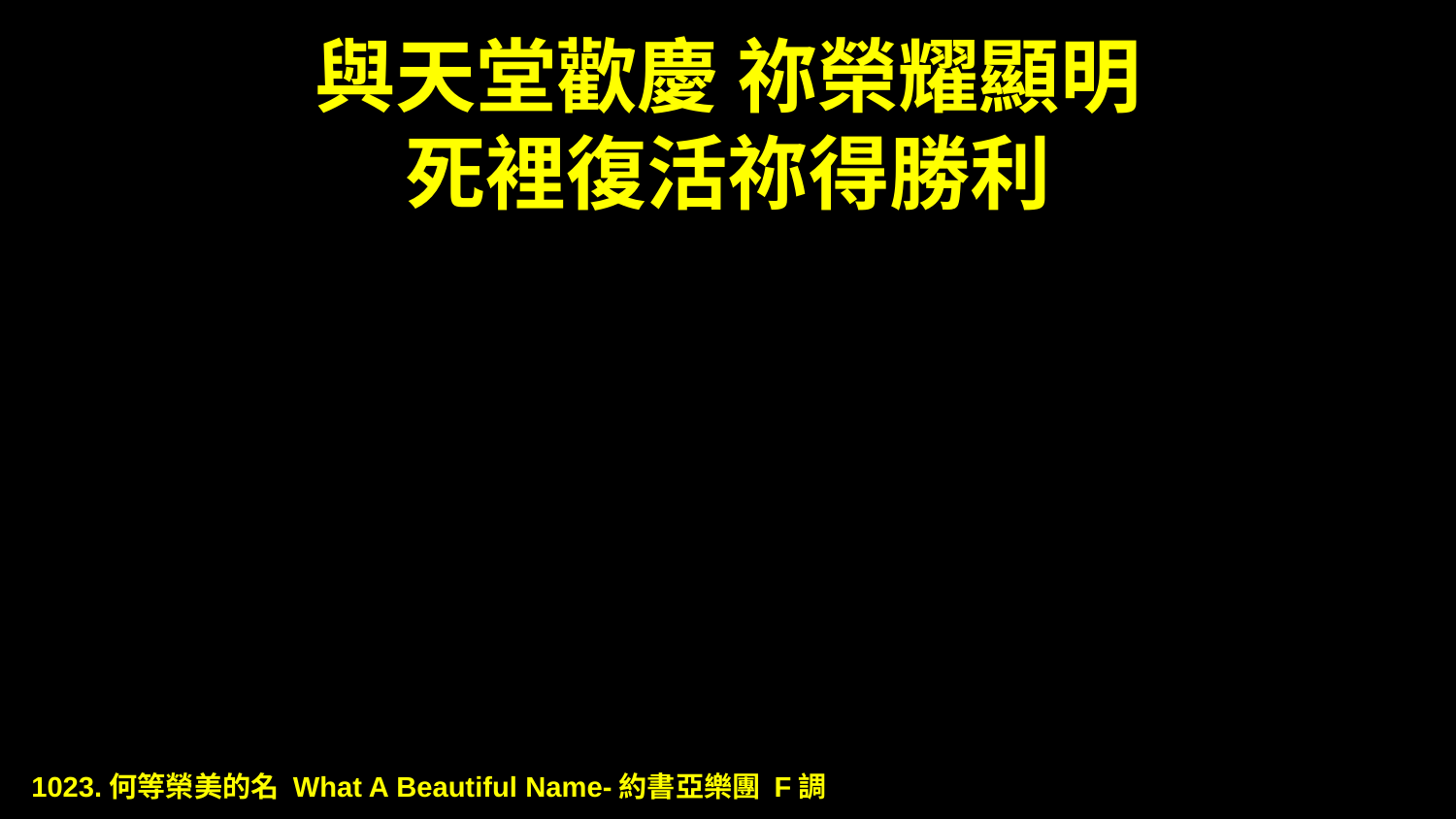

# 與天堂歡慶 祢榮耀顯明 死裡復活祢得勝利
1023.何等榮美的名 What A Beautiful Name-約書亞樂團 F調